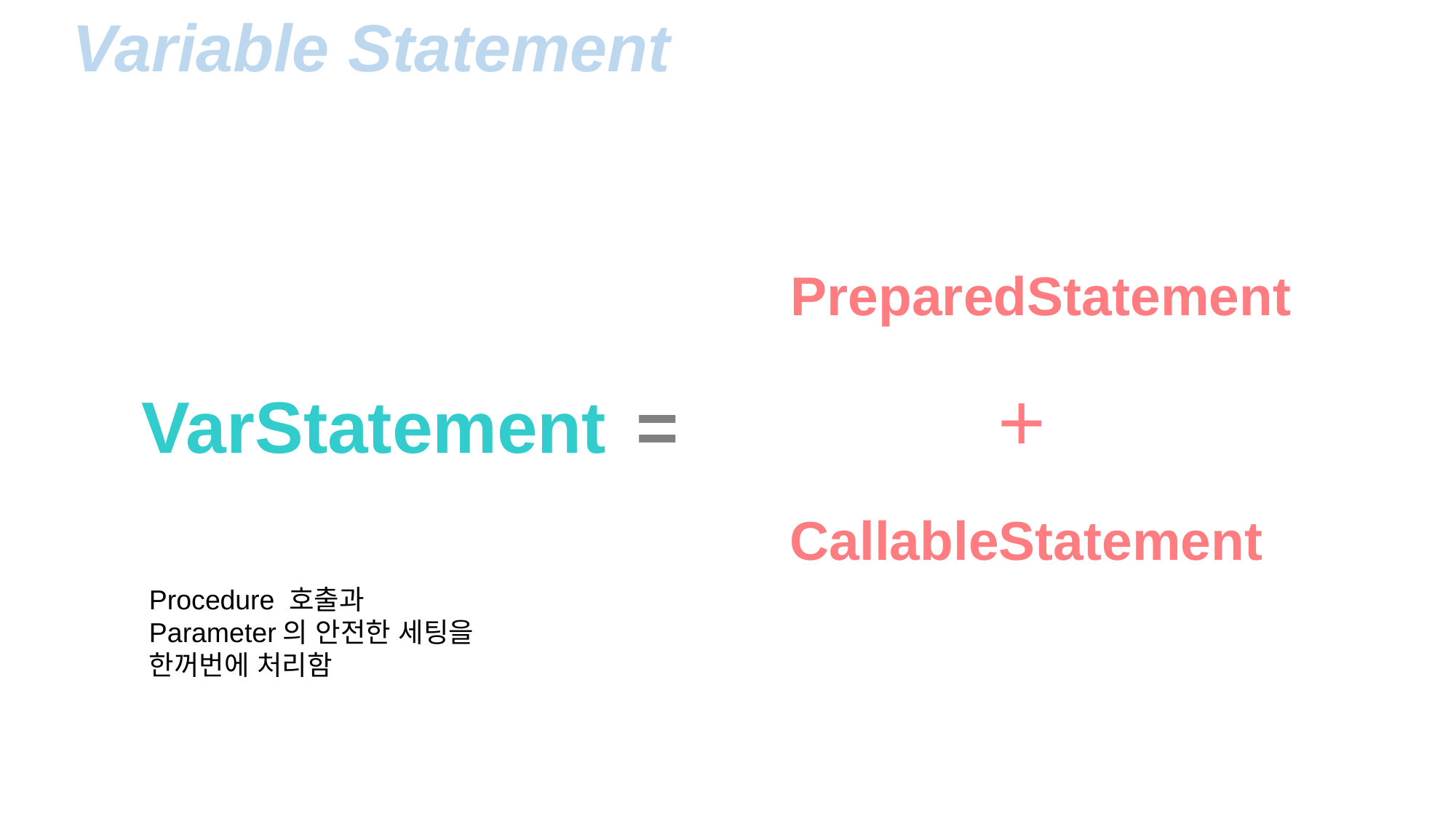

Variable Statement
PreparedStatement
+
VarStatement
=
CallableStatement
Procedure 호출과
Parameter의 안전한 세팅을
한꺼번에 처리함